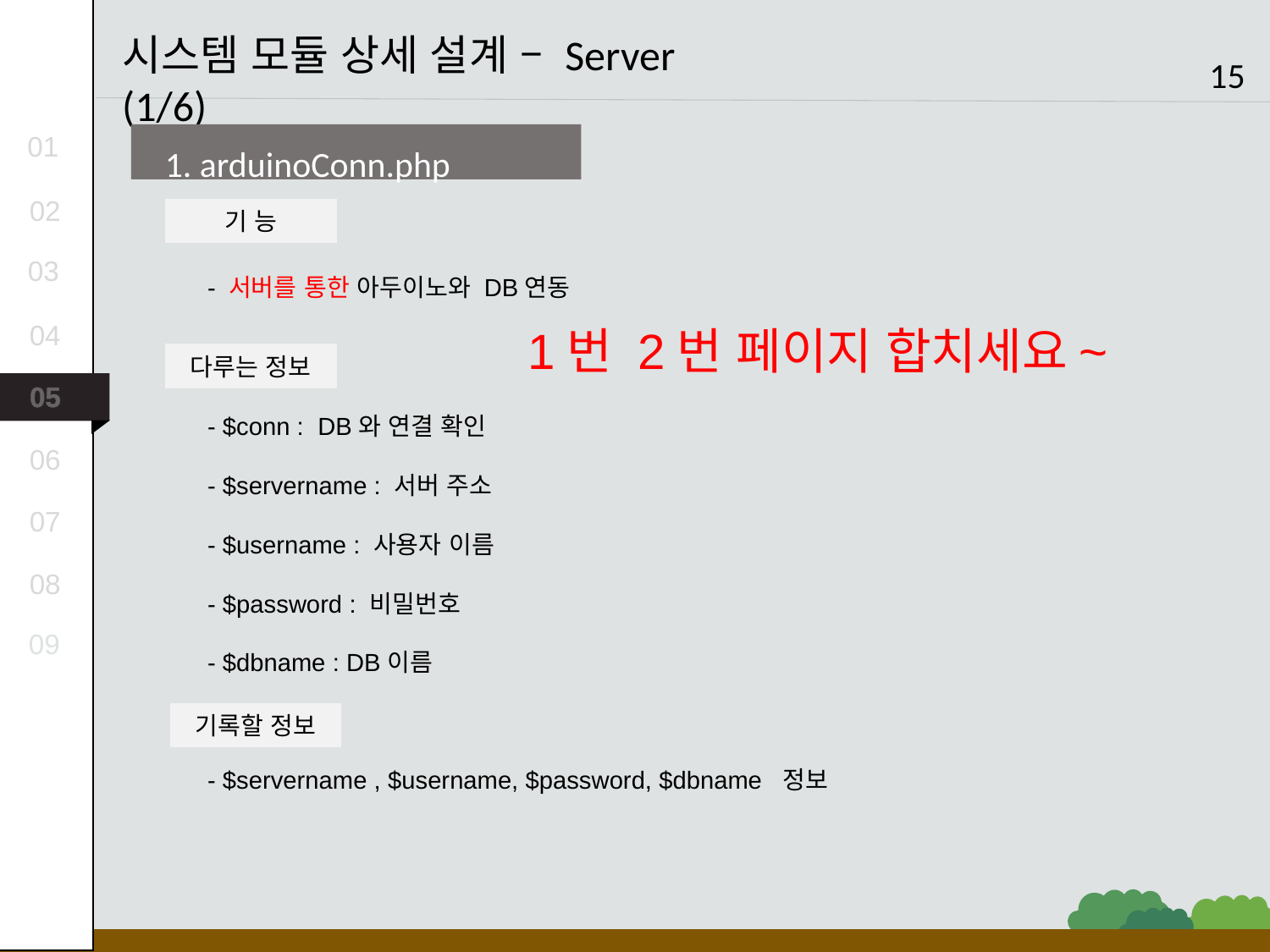

시스템 모듈 상세 설계 – Server (1/6)
15
1. arduinoConn.php

기 능
- 서버를 통한 아두이노와 DB연동
다루는 정보
- $conn :  DB와 연결 확인
- $servername : 서버 주소
- $username : 사용자 이름
- $password : 비밀번호
- $dbname : DB이름
기록할 정보
- $servername , $username, $password, $dbname  정보
01
02
03
1번 2번 페이지 합치세요~

04
05

06
07
08
09